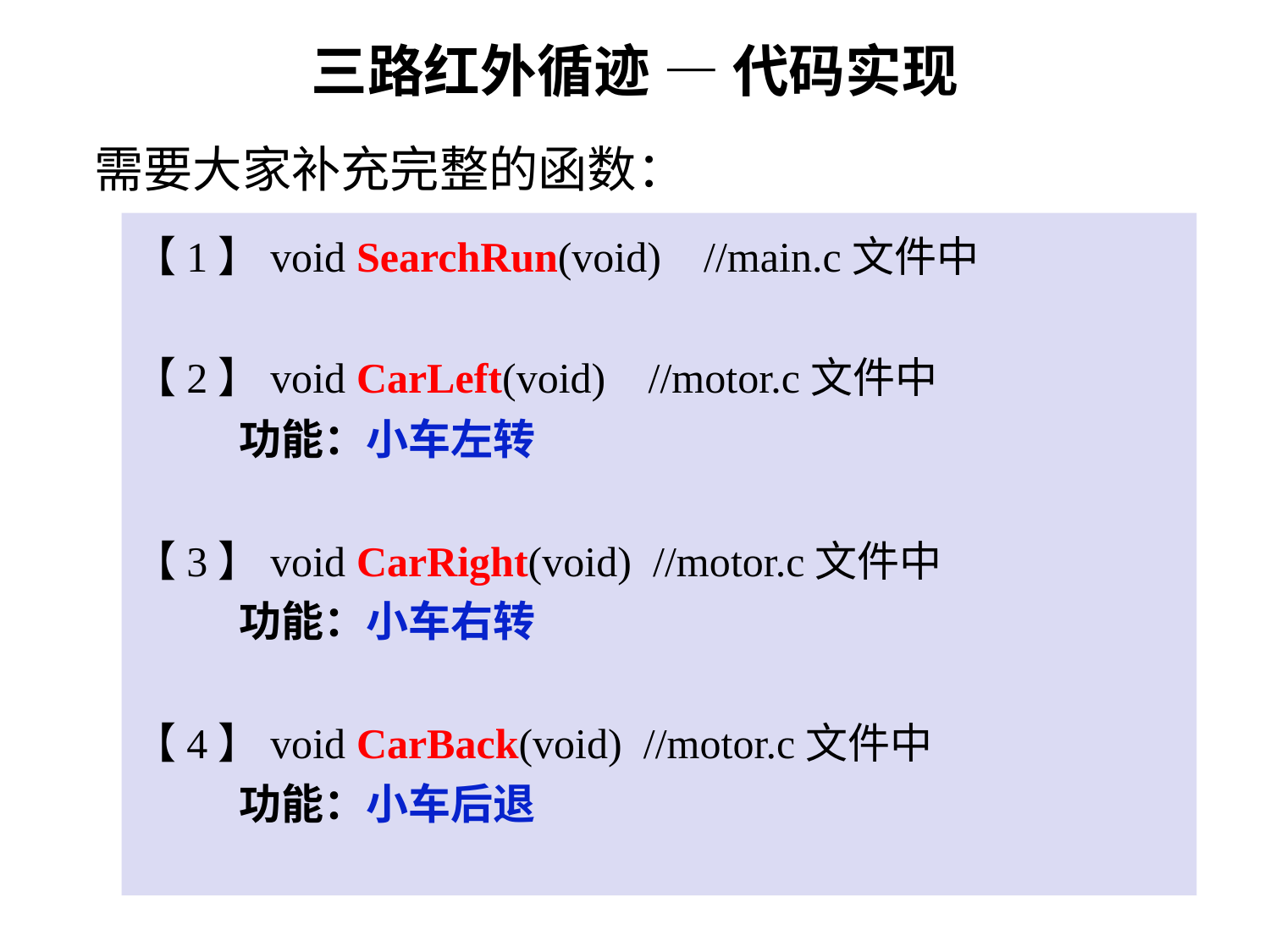

三路红外循迹 — 代码实现
需要大家补充完整的函数：
【1】void SearchRun(void)    //main.c文件中

【2】void CarLeft(void)    //motor.c文件中
          功能：小车左转

【3】void CarRight(void)  //motor.c文件中
          功能：小车右转

【4】void CarBack(void)  //motor.c文件中
          功能：小车后退